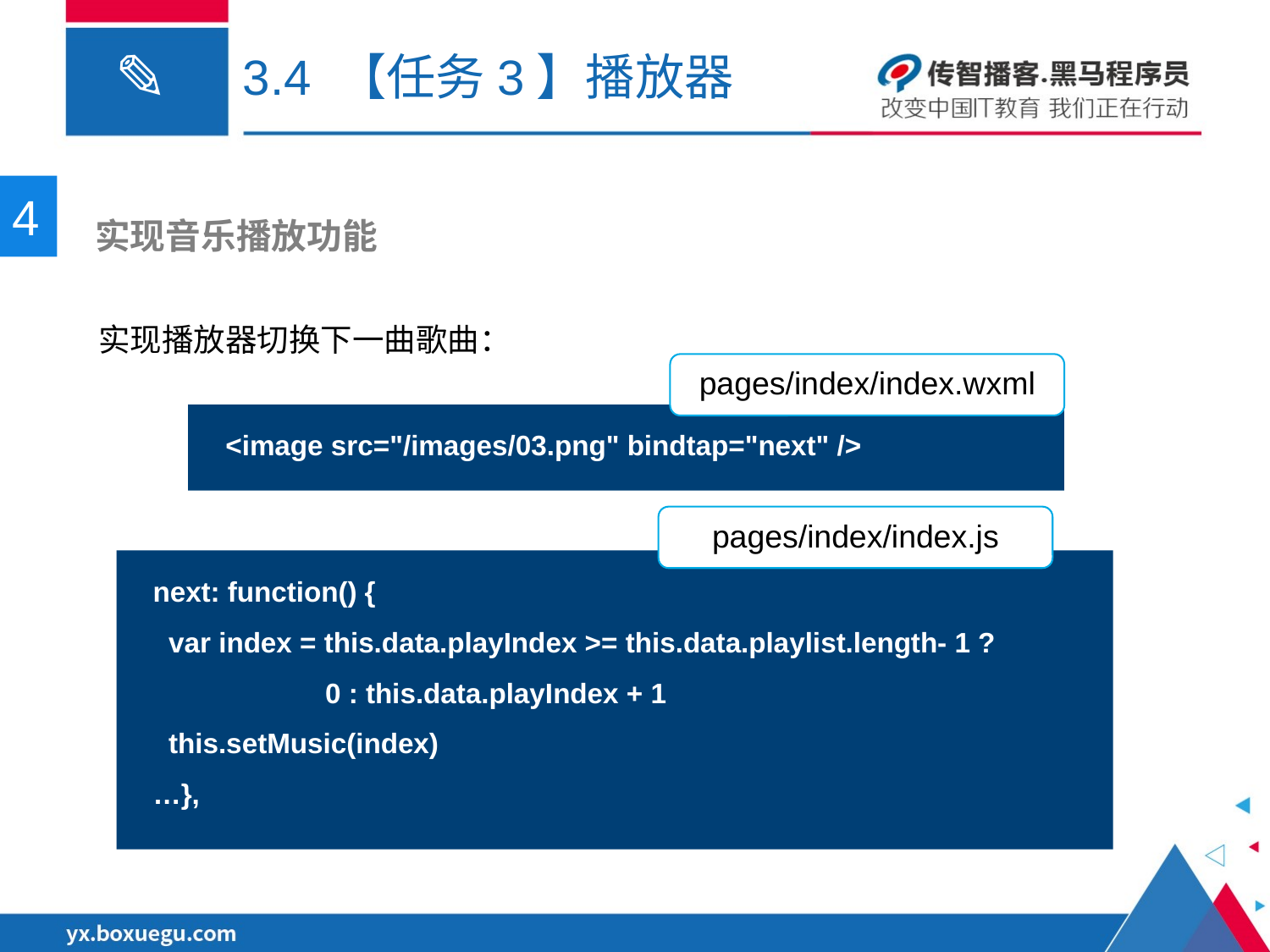

# 3.4 【任务3】播放器

4
  实现音乐播放功能
实现播放器切换下一曲歌曲：
pages/index/index.wxml

<image src="/images/03.png" bindtap="next" />
pages/index/index.js

next: function() {
  var index = this.data.playIndex >= this.data.playlist.length- 1 ?
                      0 : this.data.playIndex + 1
  this.setMusic(index)
…},